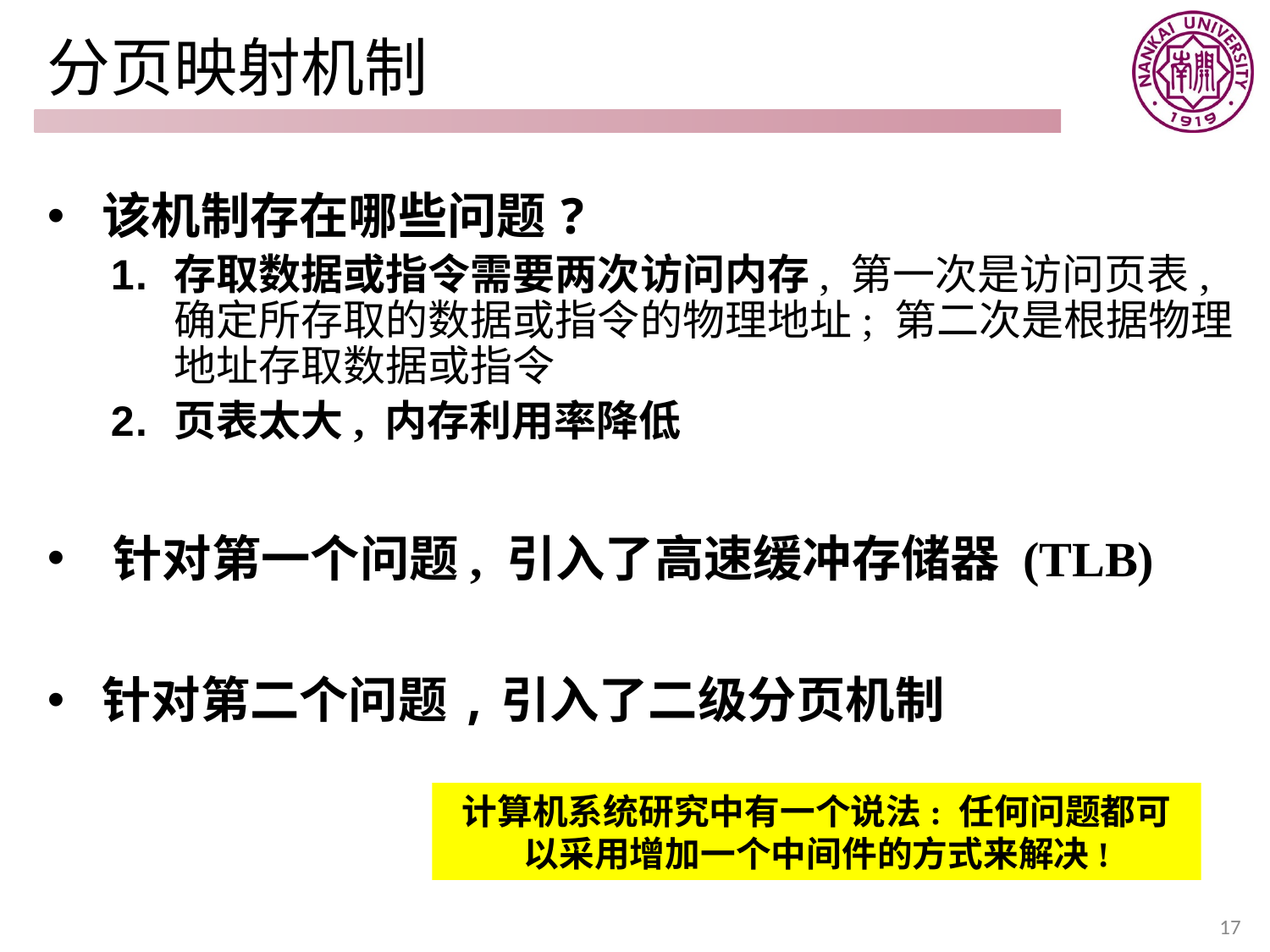

# 分页映射机制
 该机制存在哪些问题?
存取数据或指令需要两次访问内存, 第一次是访问页表, 确定所存取的数据或指令的物理地址; 第二次是根据物理地址存取数据或指令
页表太大, 内存利用率降低

  针对第一个问题, 引入了高速缓冲存储器 (TLB)

 针对第二个问题,引入了二级分页机制

计算机系统研究中有一个说法: 任何问题都可以采用增加一个中间件的方式来解决!
17